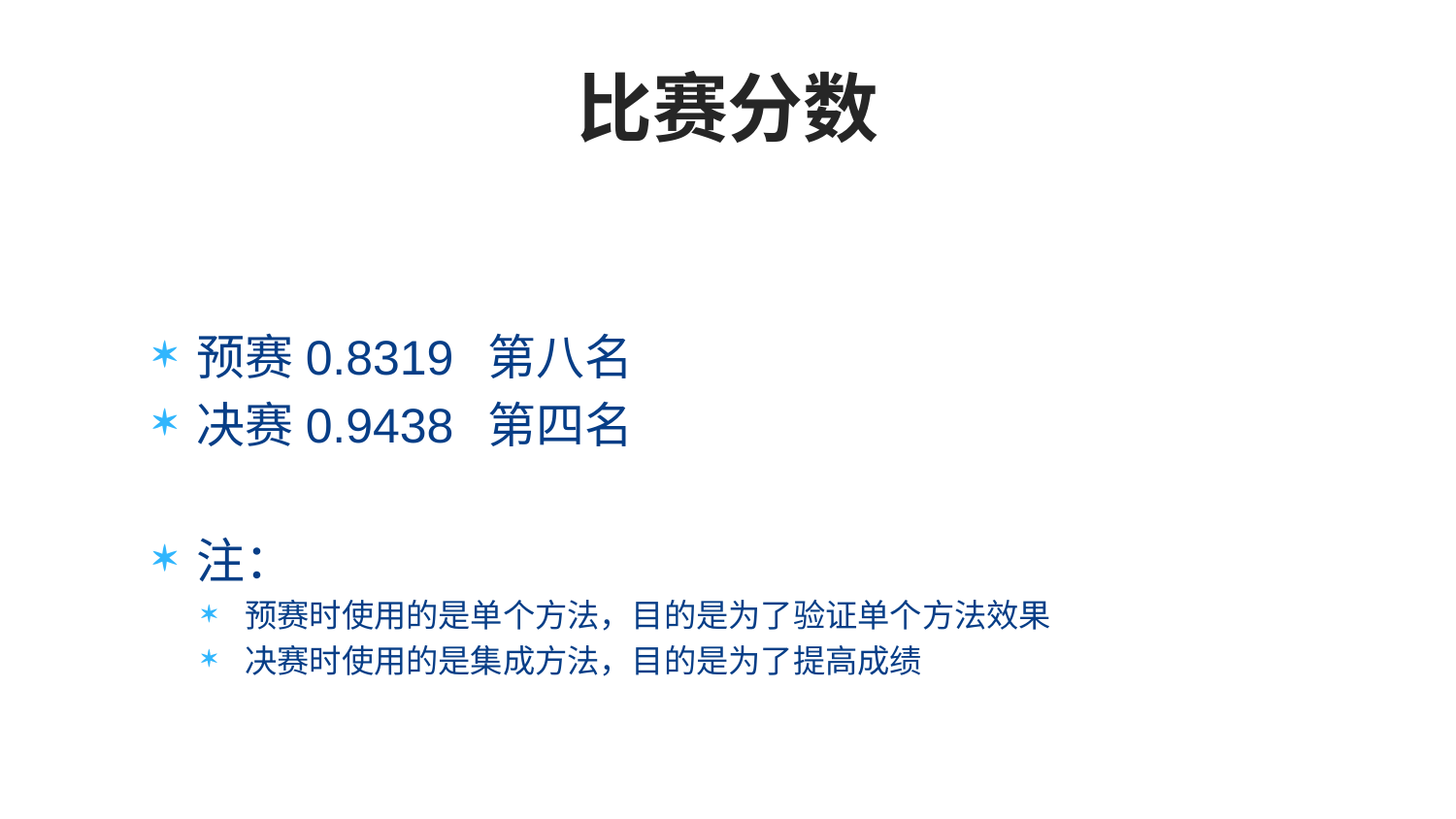

比赛分数
预赛0.8319	第八名
决赛0.9438	第四名

注：
预赛时使用的是单个方法，目的是为了验证单个方法效果
决赛时使用的是集成方法，目的是为了提高成绩